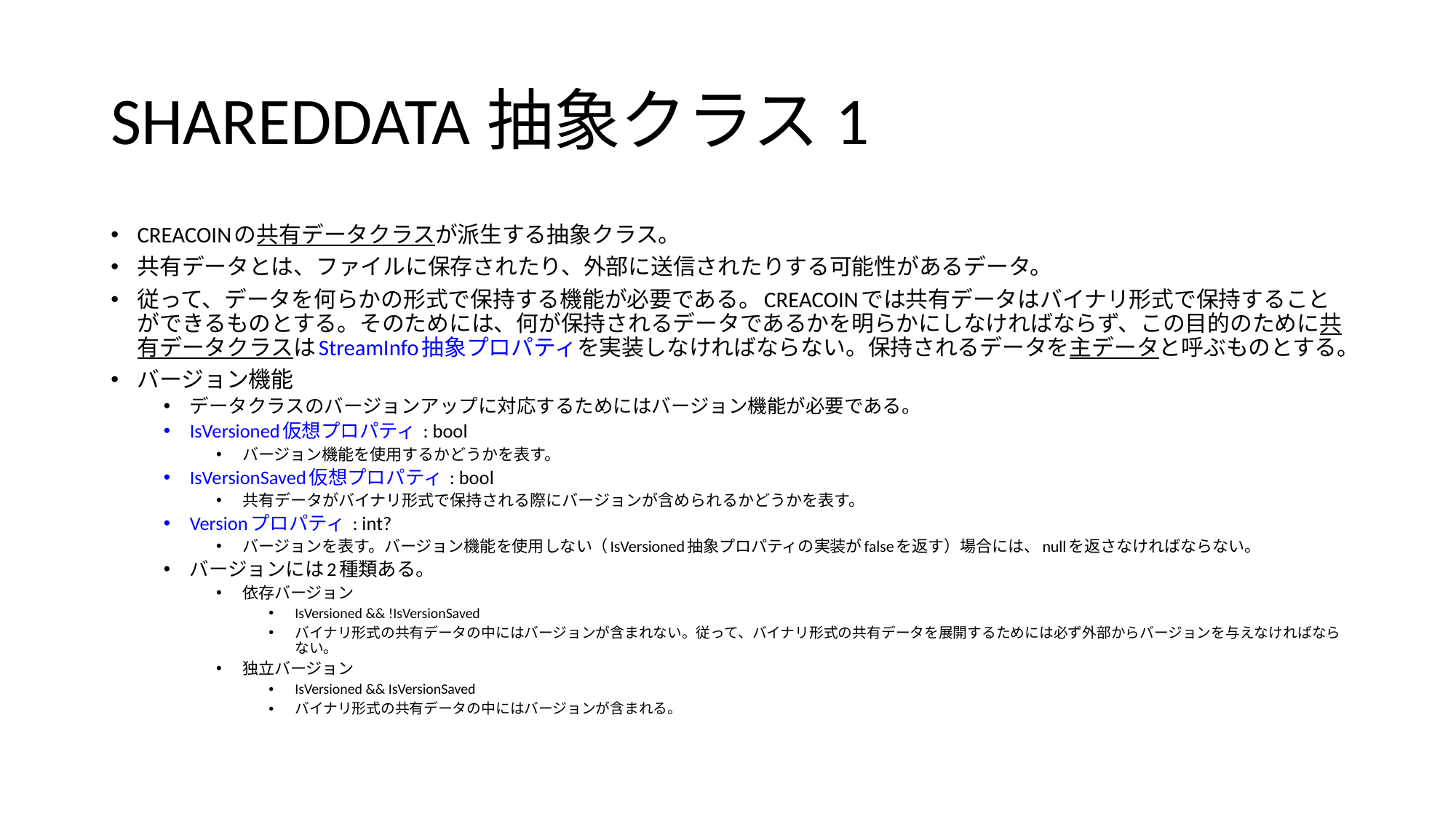

# SHAREDDATA抽象クラス1
CREACOINの共有データクラスが派生する抽象クラス。
共有データとは、ファイルに保存されたり、外部に送信されたりする可能性があるデータ。
従って、データを何らかの形式で保持する機能が必要である。CREACOINでは共有データはバイナリ形式で保持することができるものとする。そのためには、何が保持されるデータであるかを明らかにしなければならず、この目的のために共有データクラスはStreamInfo抽象プロパティを実装しなければならない。保持されるデータを主データと呼ぶものとする。
バージョン機能
データクラスのバージョンアップに対応するためにはバージョン機能が必要である。
IsVersioned仮想プロパティ : bool
バージョン機能を使用するかどうかを表す。
IsVersionSaved仮想プロパティ : bool
共有データがバイナリ形式で保持される際にバージョンが含められるかどうかを表す。
Versionプロパティ : int?
バージョンを表す。バージョン機能を使用しない（IsVersioned抽象プロパティの実装がfalseを返す）場合には、nullを返さなければならない。
バージョンには2種類ある。
依存バージョン
IsVersioned && !IsVersionSaved
バイナリ形式の共有データの中にはバージョンが含まれない。従って、バイナリ形式の共有データを展開するためには必ず外部からバージョンを与えなければならない。
独立バージョン
IsVersioned && IsVersionSaved
バイナリ形式の共有データの中にはバージョンが含まれる。